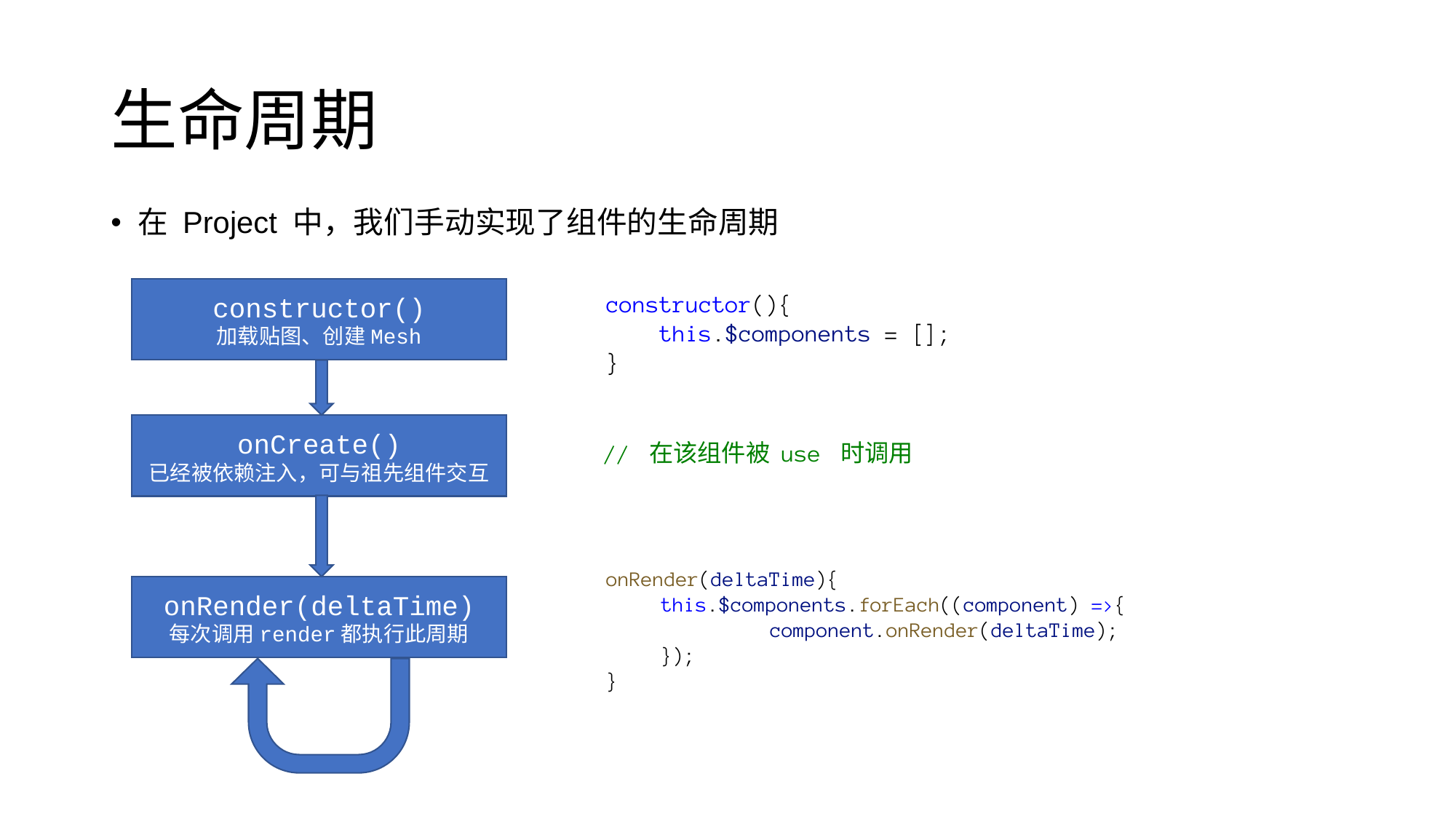

# 生命周期
在 Project 中，我们手动实现了组件的生命周期
constructor()
加载贴图、创建Mesh
constructor(){
    this.$components = [];
}

onCreate()
已经被依赖注入，可与祖先组件交互
// 在该组件被 use 时调用

onRender(deltaTime){
this.$components.forEach((component) =>{
	component.onRender(deltaTime);
});
}
onRender(deltaTime)
每次调用render都执行此周期